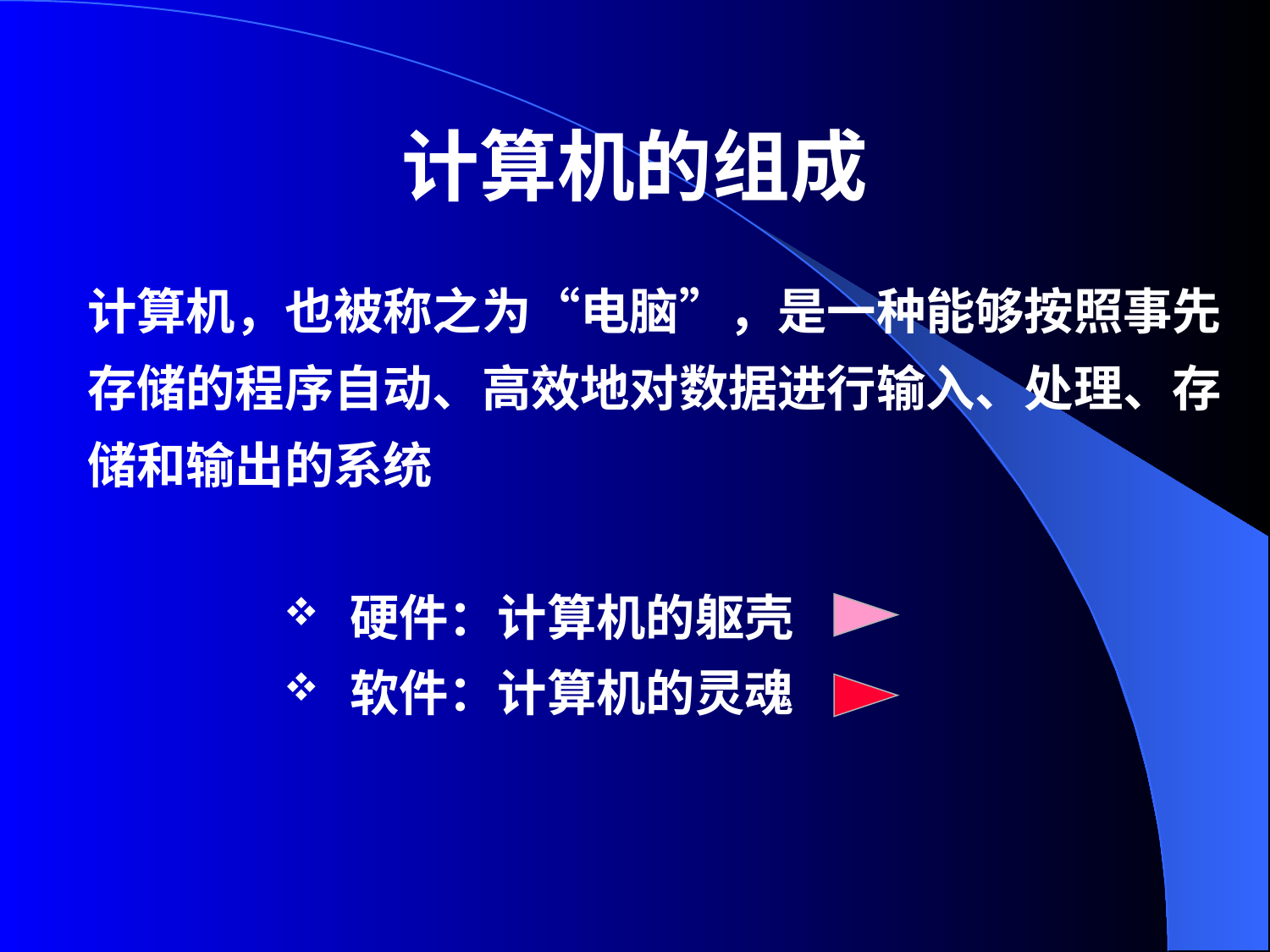

# 计算机的组成
计算机，也被称之为“电脑”，是一种能够按照事先存储的程序自动、高效地对数据进行输入、处理、存储和输出的系统
硬件：计算机的躯壳
软件：计算机的灵魂